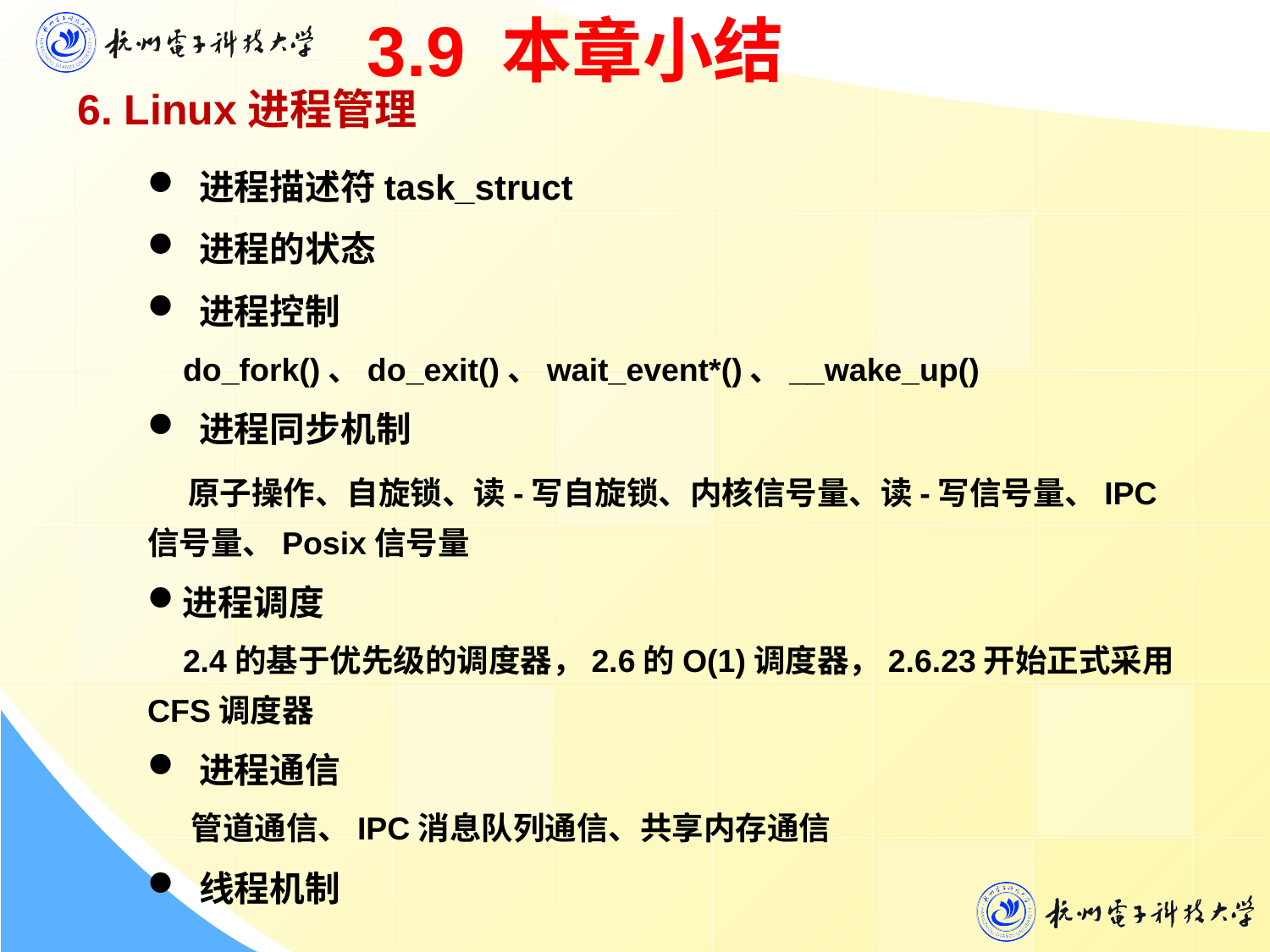

3.9 本章小结
6. Linux进程管理
 进程描述符task_struct
 进程的状态
 进程控制
    do_fork()、do_exit()、wait_event*()、__wake_up()
 进程同步机制
    原子操作、自旋锁、读-写自旋锁、内核信号量、读-写信号量、IPC信号量、Posix信号量
进程调度
    2.4的基于优先级的调度器，2.6的O(1)调度器，2.6.23开始正式采用CFS调度器
 进程通信
     管道通信、IPC消息队列通信、共享内存通信
 线程机制